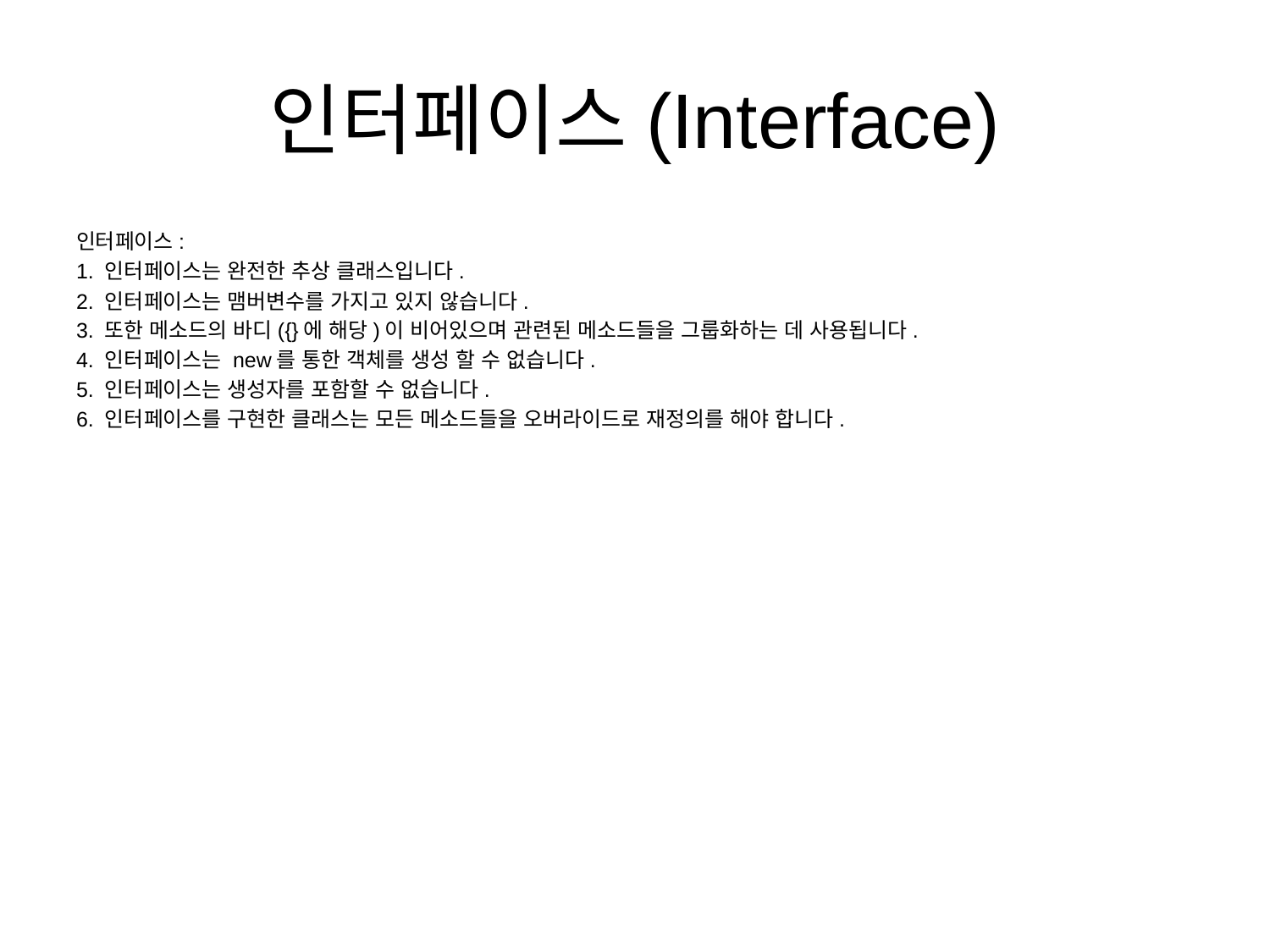

# 인터페이스(Interface)
인터페이스:
1. 인터페이스는 완전한 추상 클래스입니다.
2. 인터페이스는 맴버변수를 가지고 있지 않습니다.
3. 또한 메소드의 바디({}에 해당)이 비어있으며 관련된 메소드들을 그룹화하는 데 사용됩니다.
4. 인터페이스는 new를 통한 객체를 생성 할 수 없습니다.
5. 인터페이스는 생성자를 포함할 수 없습니다.
6. 인터페이스를 구현한 클래스는 모든 메소드들을 오버라이드로 재정의를 해야 합니다.